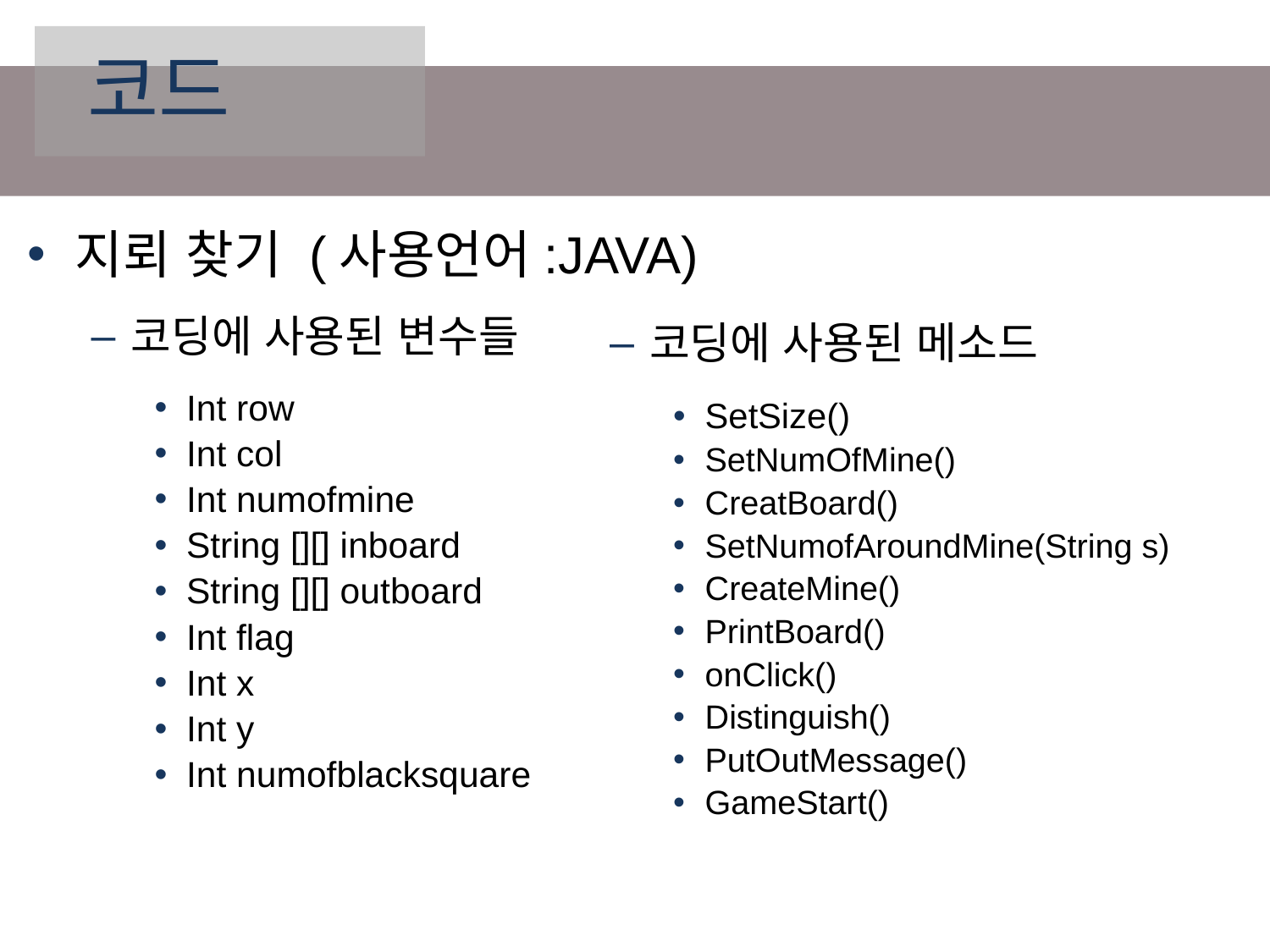

# 코드

지뢰 찾기 (사용언어:JAVA)

코딩에 사용된 변수들

Int row
Int col
Int numofmine
String [][] inboard
String [][] outboard
Int flag
Int x
Int y
Int numofblacksquare

코딩에 사용된 메소드

SetSize()
SetNumOfMine()
CreatBoard()
SetNumofAroundMine(String s)
CreateMine()
PrintBoard()
onClick()
Distinguish()
PutOutMessage()
GameStart()